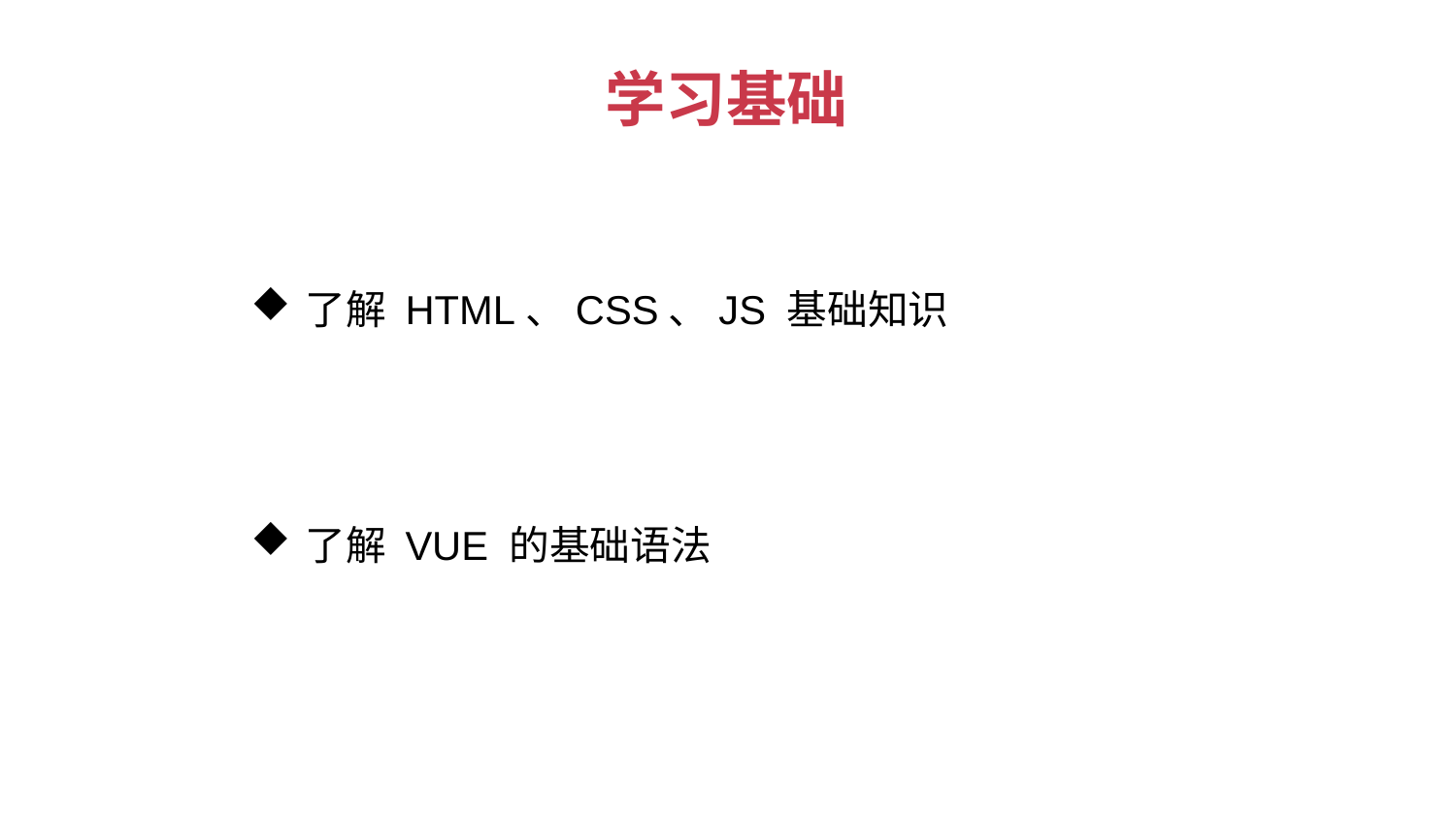

学习基础
了解 HTML、CSS、JS 基础知识
了解 VUE 的基础语法